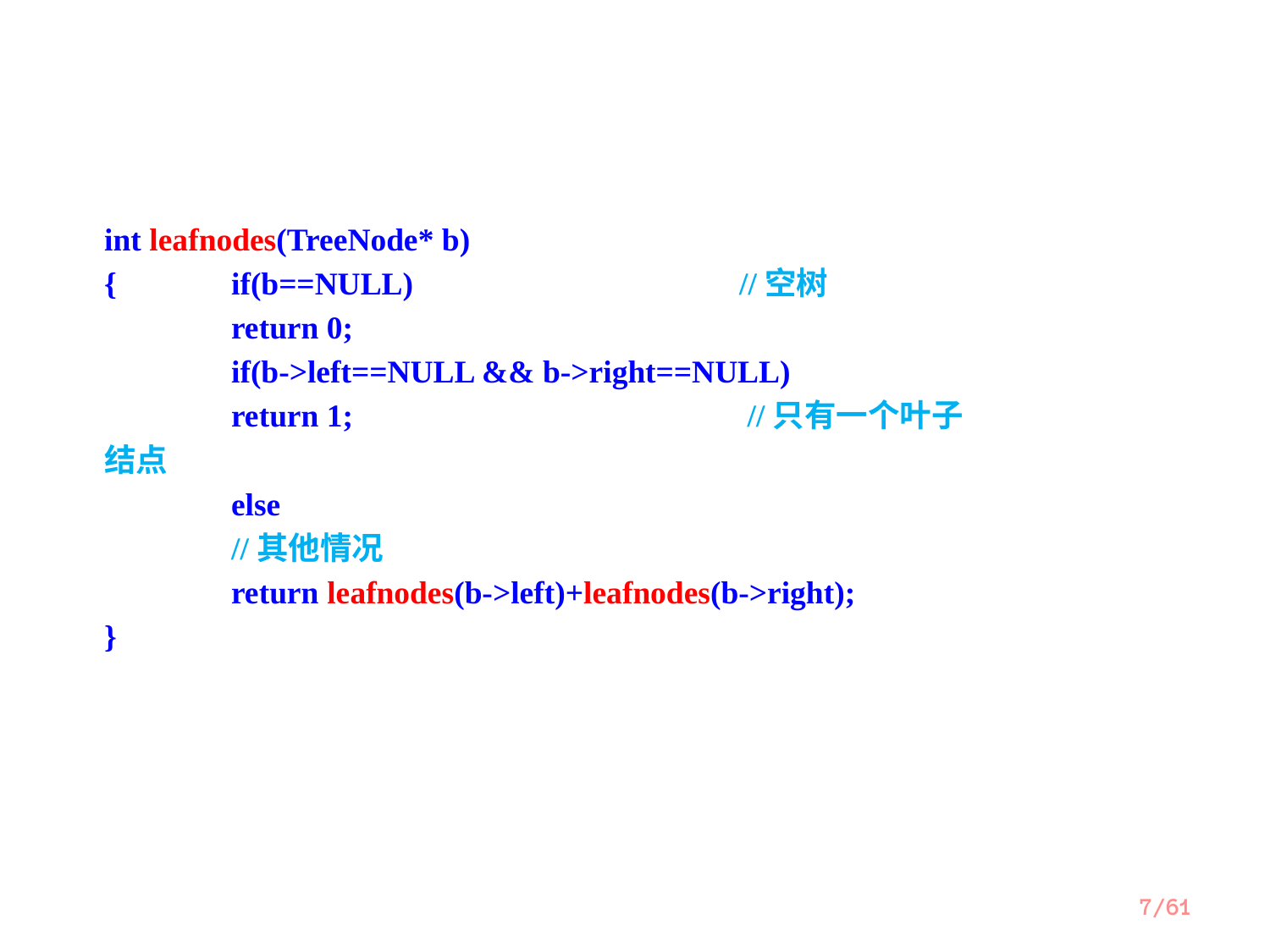

int leafnodes(TreeNode* b)
{   	if(b==NULL) 			//空树
        	return 0;
    	if(b->left==NULL && b->right==NULL)
        	return 1; 			 //只有一个叶子结点
    	else						//其他情况
        	return leafnodes(b->left)+leafnodes(b->right);
}
7/61